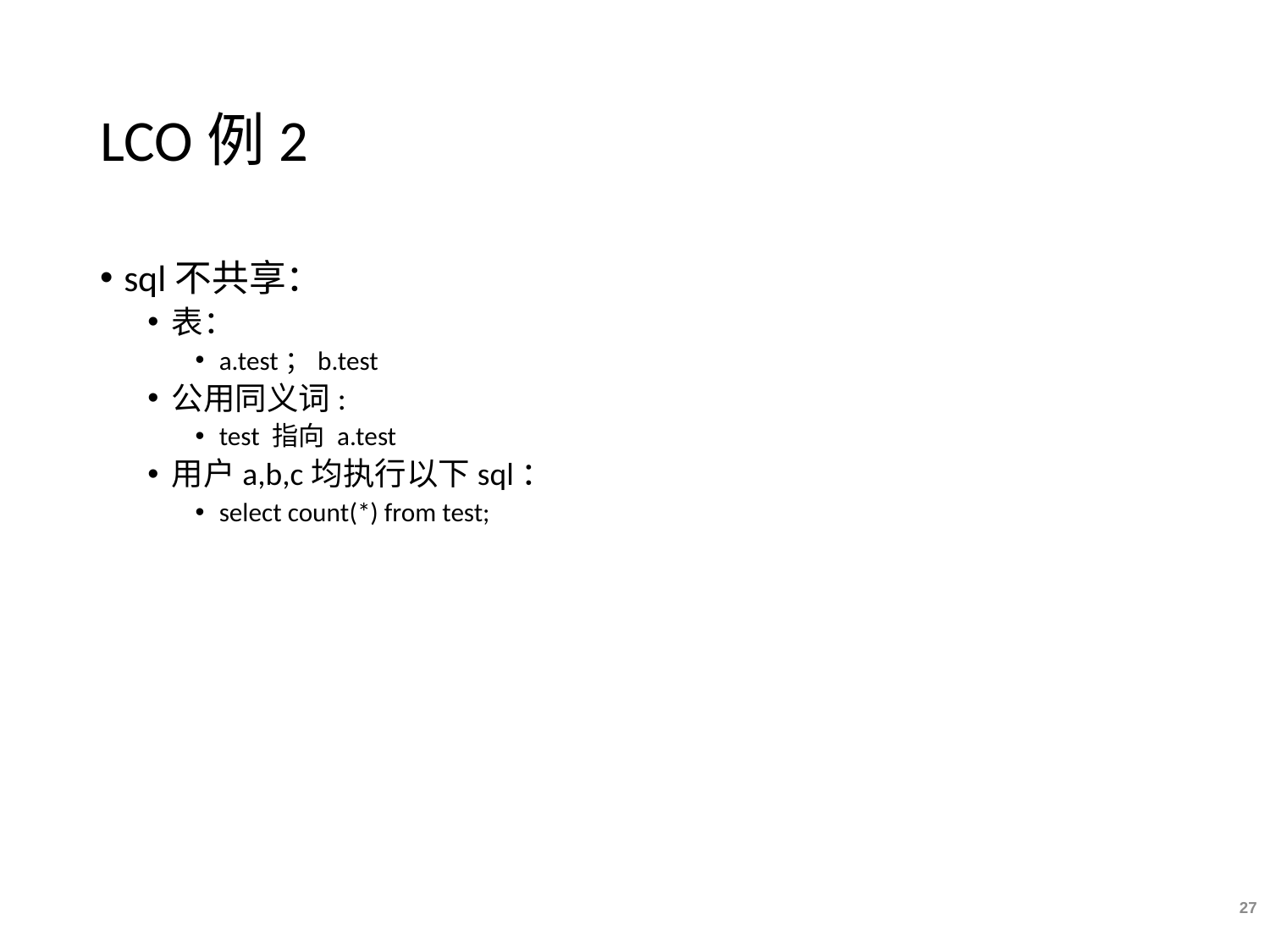

# LCO例2
sql不共享：
表：
a.test；b.test
公用同义词:
test 指向 a.test
用户a,b,c均执行以下sql：
select count(*) from test;

27